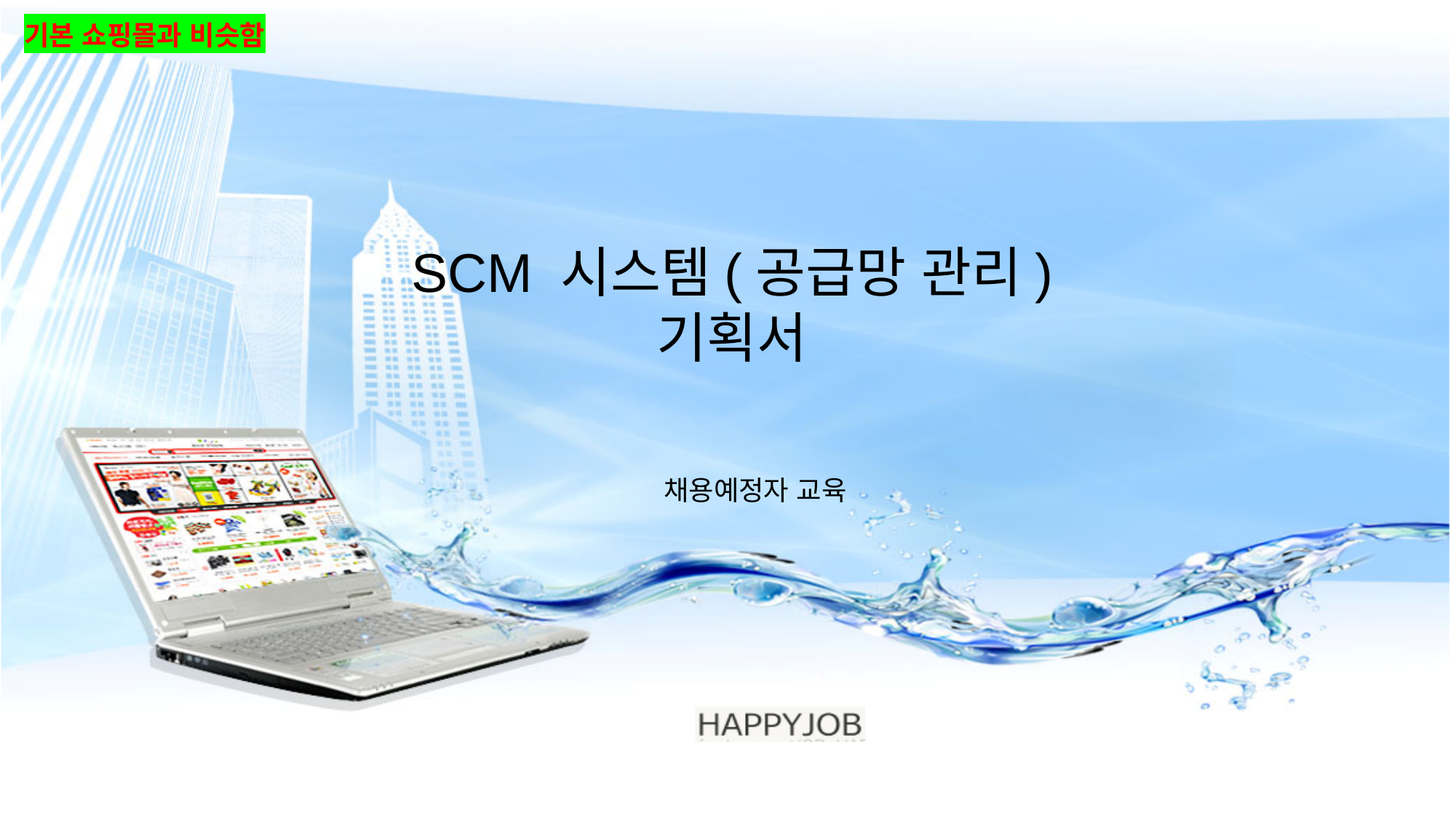

기본 쇼핑몰과 비슷함
SCM 시스템(공급망 관리)
기획서

채용예정자 교육